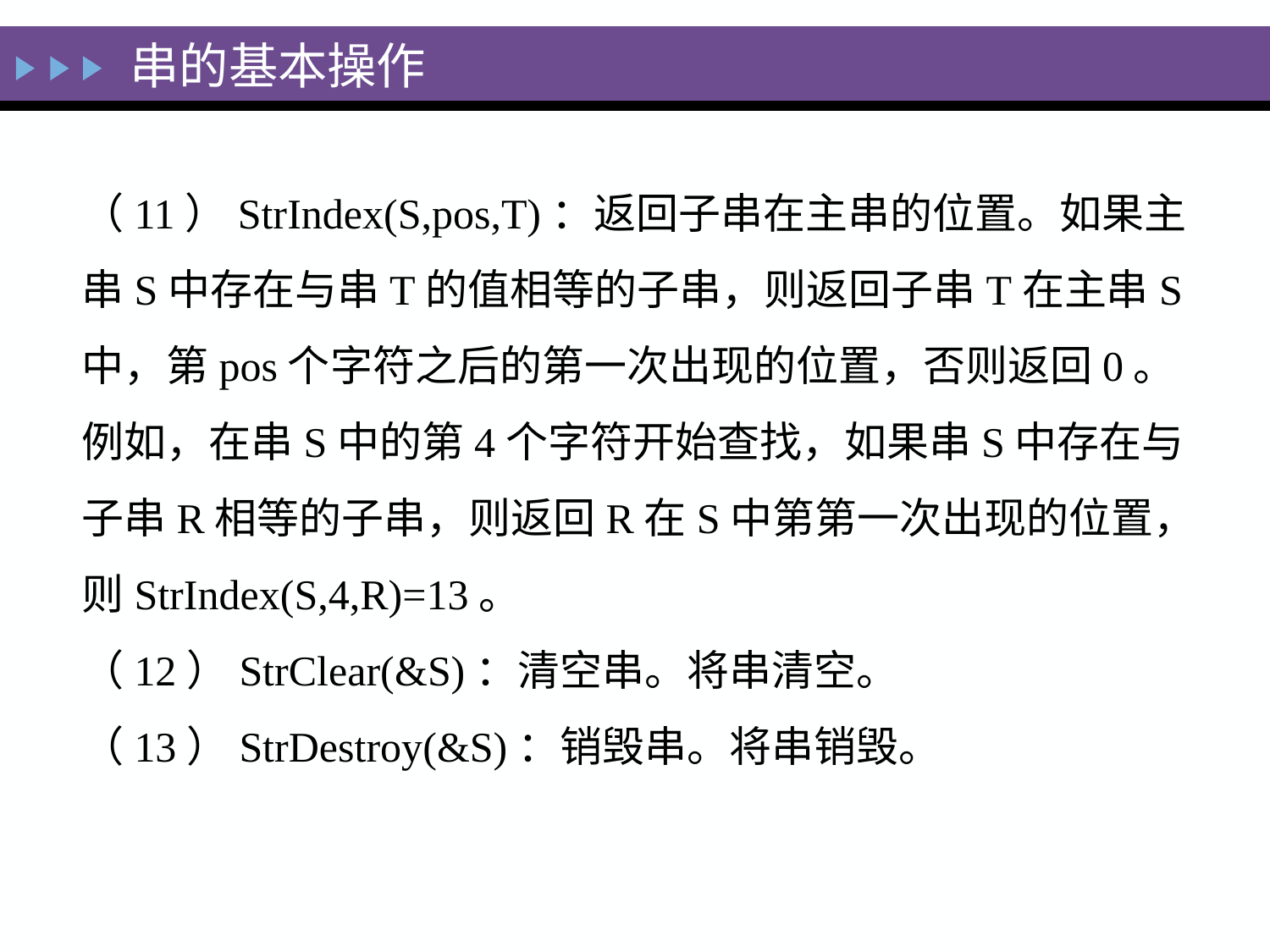

# 串的基本操作
（11）StrIndex(S,pos,T)：返回子串在主串的位置。如果主串S中存在与串T的值相等的子串，则返回子串T在主串S中，第pos个字符之后的第一次出现的位置，否则返回0。
例如，在串S中的第4个字符开始查找，如果串S中存在与子串R相等的子串，则返回R在S中第第一次出现的位置，则StrIndex(S,4,R)=13。
（12）StrClear(&S)：清空串。将串清空。
（13）StrDestroy(&S)：销毁串。将串销毁。